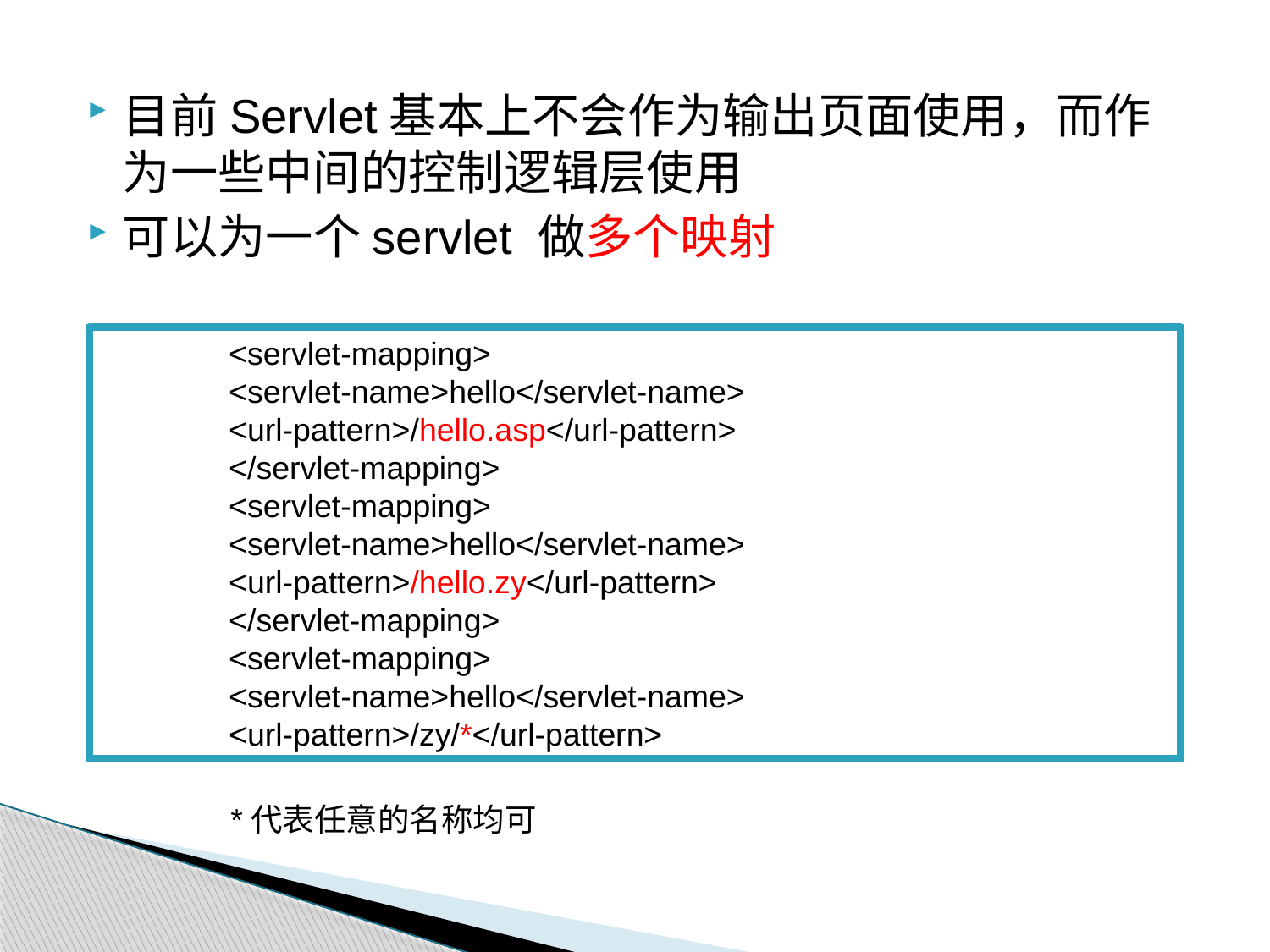

目前Servlet基本上不会作为输出页面使用，而作为一些中间的控制逻辑层使用
可以为一个servlet 做多个映射
<servlet-mapping>
<servlet-name>hello</servlet-name>
<url-pattern>/hello.asp</url-pattern>
</servlet-mapping>
<servlet-mapping>
<servlet-name>hello</servlet-name>
<url-pattern>/hello.zy</url-pattern>
</servlet-mapping>
<servlet-mapping>
<servlet-name>hello</servlet-name>
<url-pattern>/zy/*</url-pattern>
*代表任意的名称均可